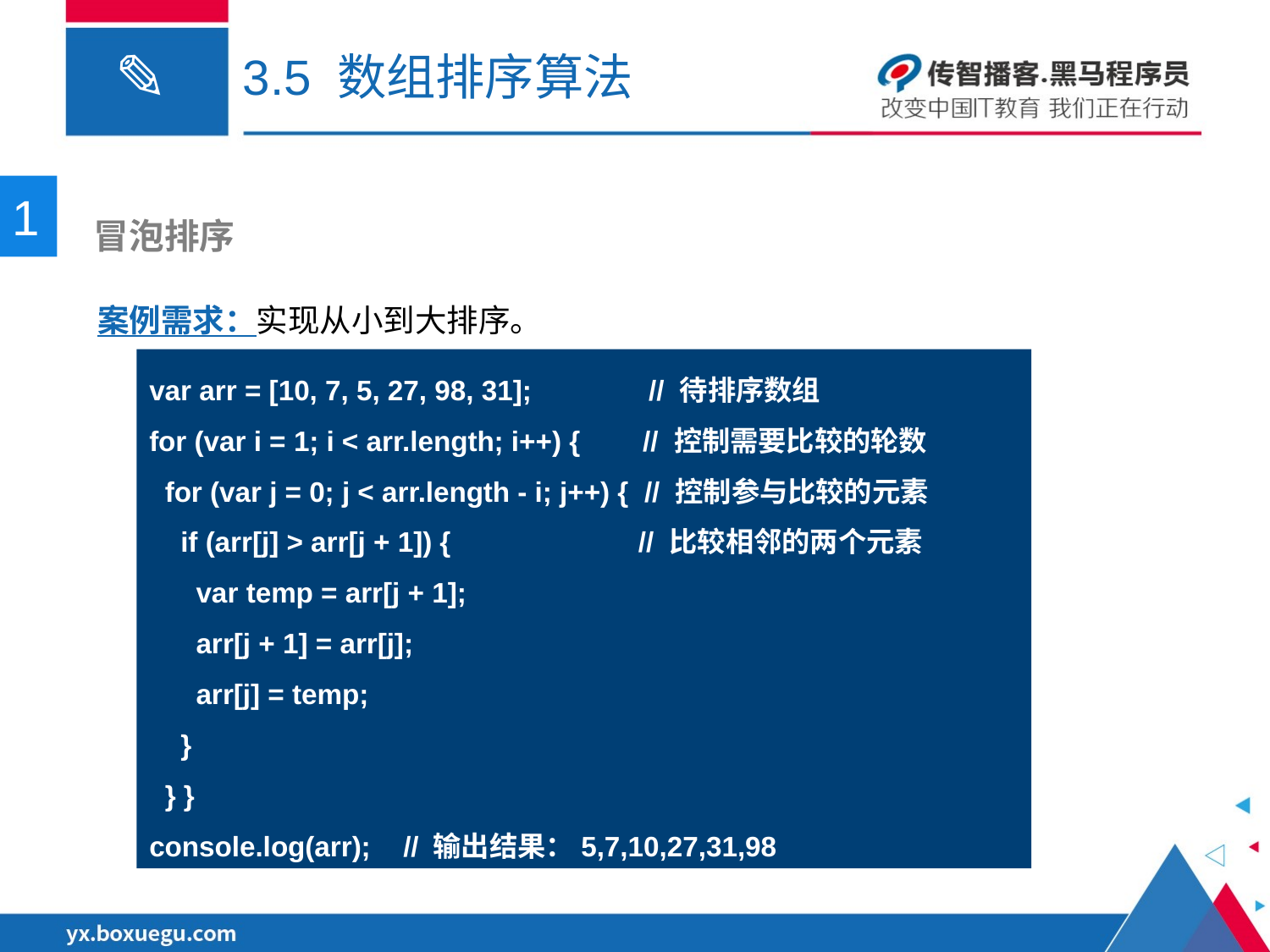

# 3.5 数组排序算法

1
  冒泡排序
案例需求：实现从小到大排序。
var arr = [10, 7, 5, 27, 98, 31];               // 待排序数组
for (var i = 1; i < arr.length; i++) {        // 控制需要比较的轮数
  for (var j = 0; j < arr.length - i; j++) {  // 控制参与比较的元素
    if (arr[j] > arr[j + 1]) {                        // 比较相邻的两个元素
      var temp = arr[j + 1];
      arr[j + 1] = arr[j];
      arr[j] = temp;
    }
  } }
console.log(arr);	// 输出结果：5,7,10,27,31,98